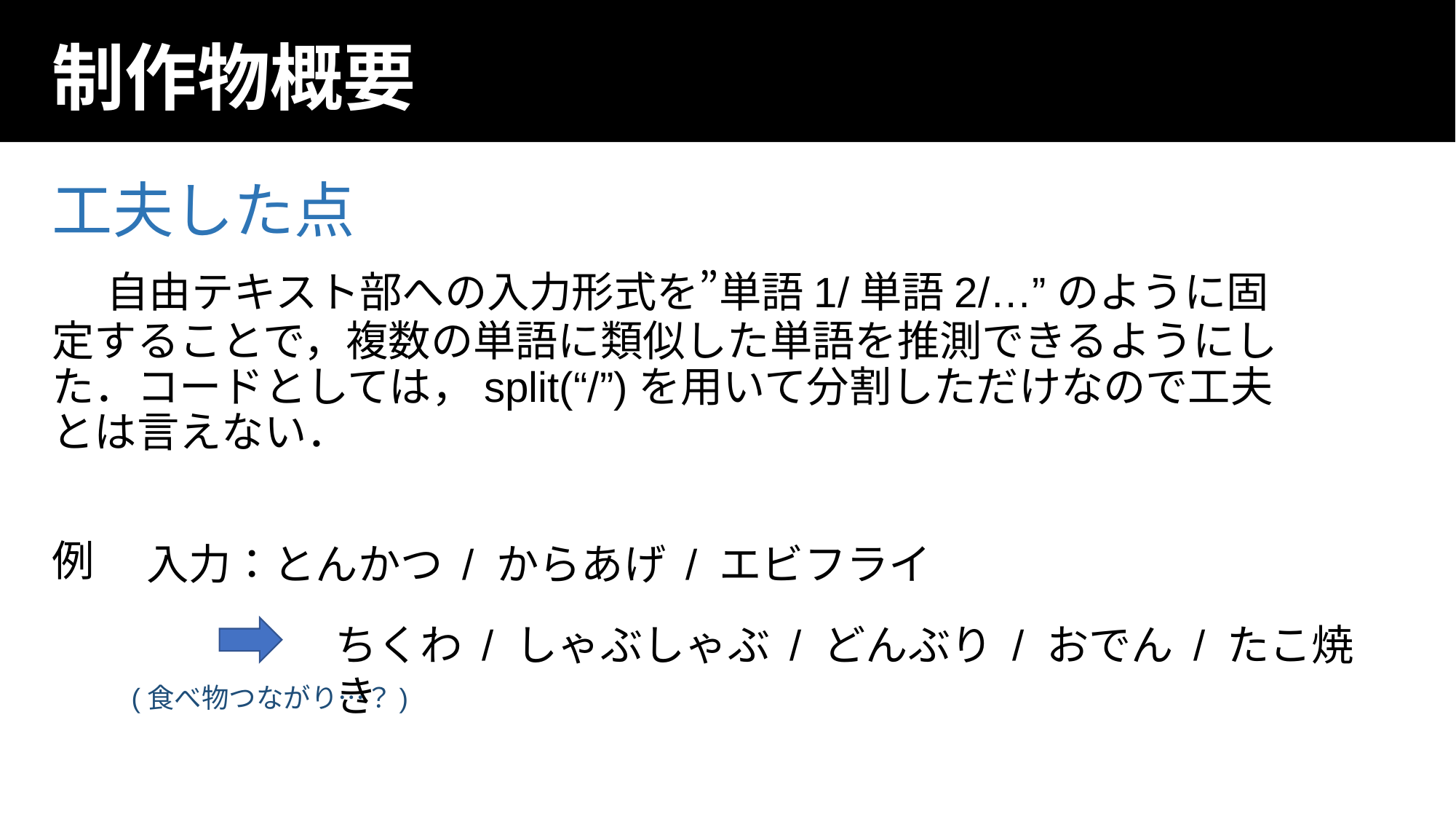

# 制作物概要
工夫した点
　自由テキスト部への入力形式を”単語1/単語2/…”のように固定することで，複数の単語に類似した単語を推測できるようにした．コードとしては，split(“/”)を用いて分割しただけなので工夫とは言えない．

例
入力：とんかつ / からあげ / エビフライ

ちくわ / しゃぶしゃぶ / どんぶり / おでん / たこ焼き
(食べ物つながり…？)